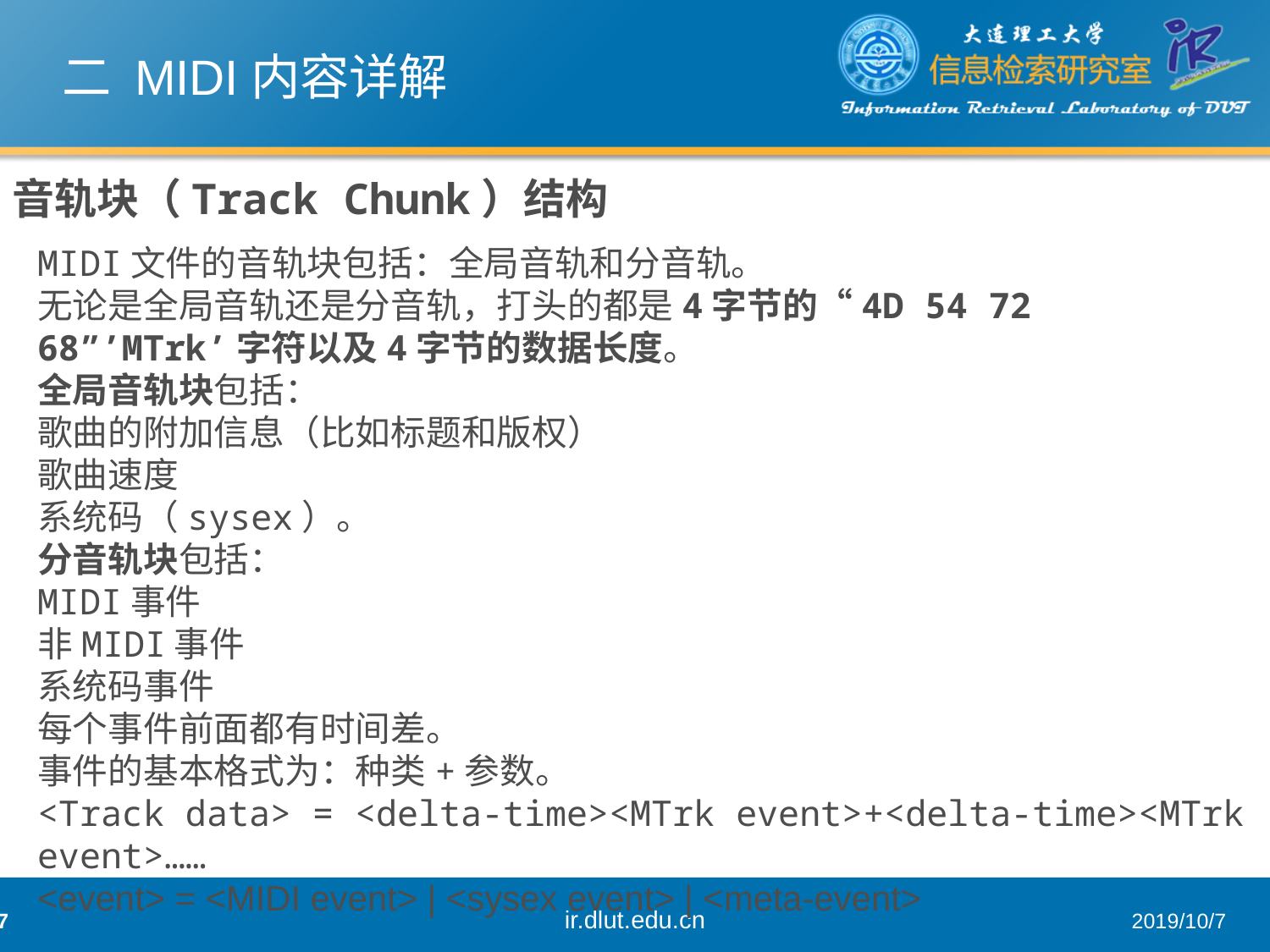

# 二 MIDI内容详解
音轨块（Track Chunk）结构
MIDI文件的音轨块包括：全局音轨和分音轨。
无论是全局音轨还是分音轨，打头的都是4字节的“4D 54 72 68”’MTrk’字符以及4字节的数据长度。
全局音轨块包括：
歌曲的附加信息（比如标题和版权）
歌曲速度
系统码（sysex）。
分音轨块包括：
MIDI事件
非MIDI事件
系统码事件
每个事件前面都有时间差。
事件的基本格式为：种类+参数。
<Track data> = <delta-time><MTrk event>+<delta-time><MTrk event>……
<event> = <MIDI event> | <sysex event> | <meta-event>